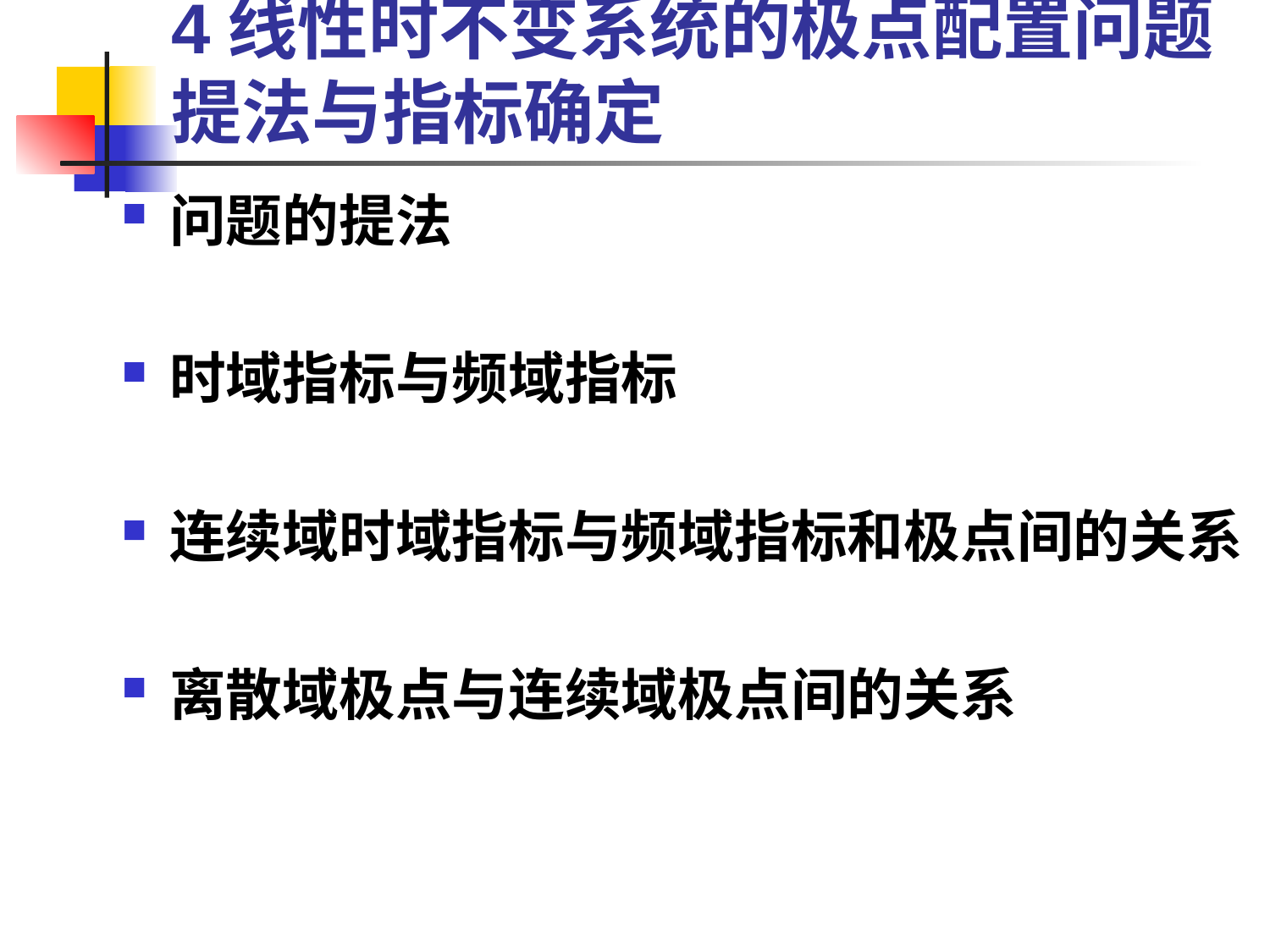

# 4线性时不变系统的极点配置问题提法与指标确定
问题的提法

时域指标与频域指标

连续域时域指标与频域指标和极点间的关系

离散域极点与连续域极点间的关系